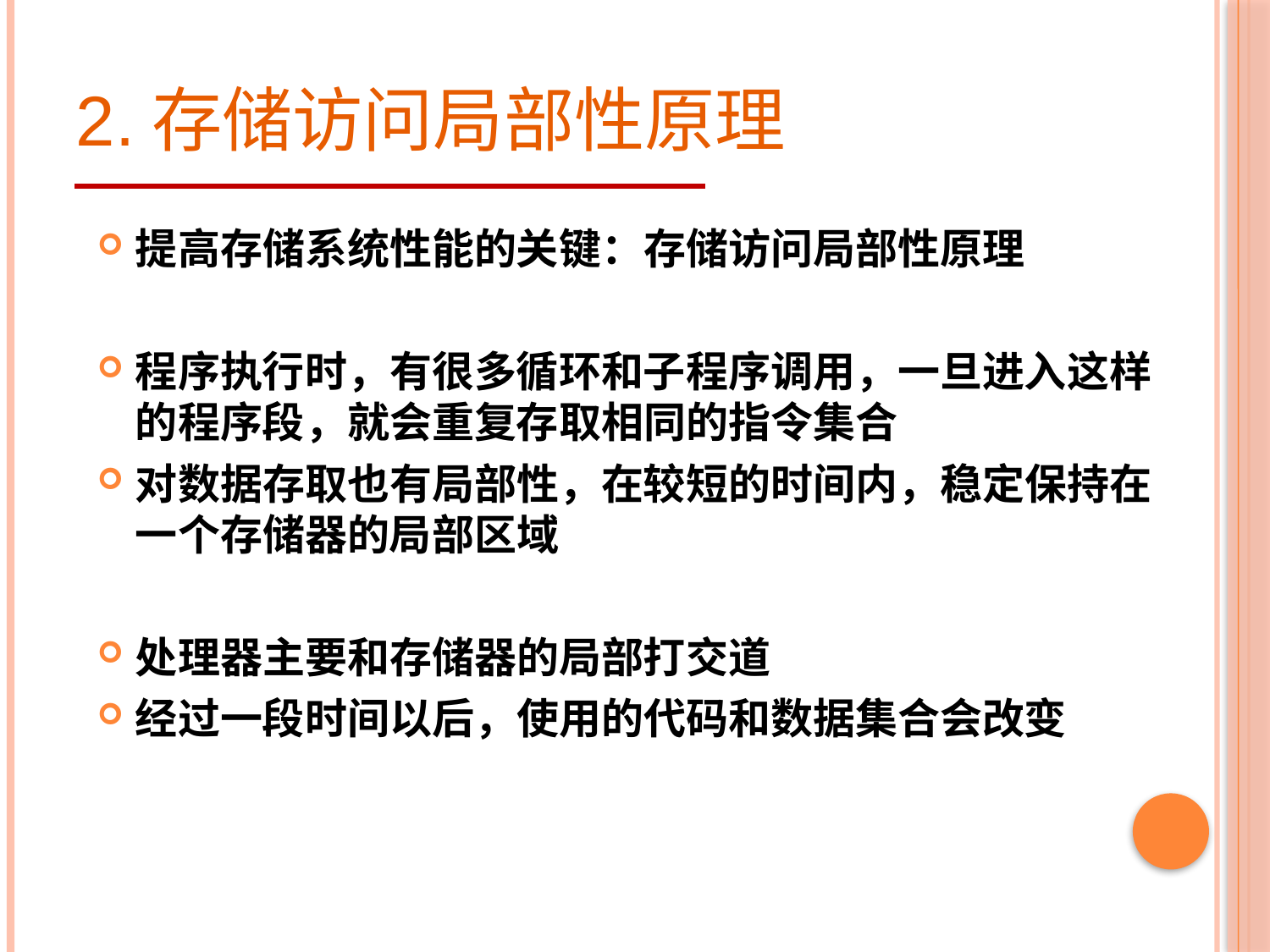

# 2.存储访问局部性原理
提高存储系统性能的关键：存储访问局部性原理

程序执行时，有很多循环和子程序调用，一旦进入这样的程序段，就会重复存取相同的指令集合
对数据存取也有局部性，在较短的时间内，稳定保持在一个存储器的局部区域

处理器主要和存储器的局部打交道
经过一段时间以后，使用的代码和数据集合会改变